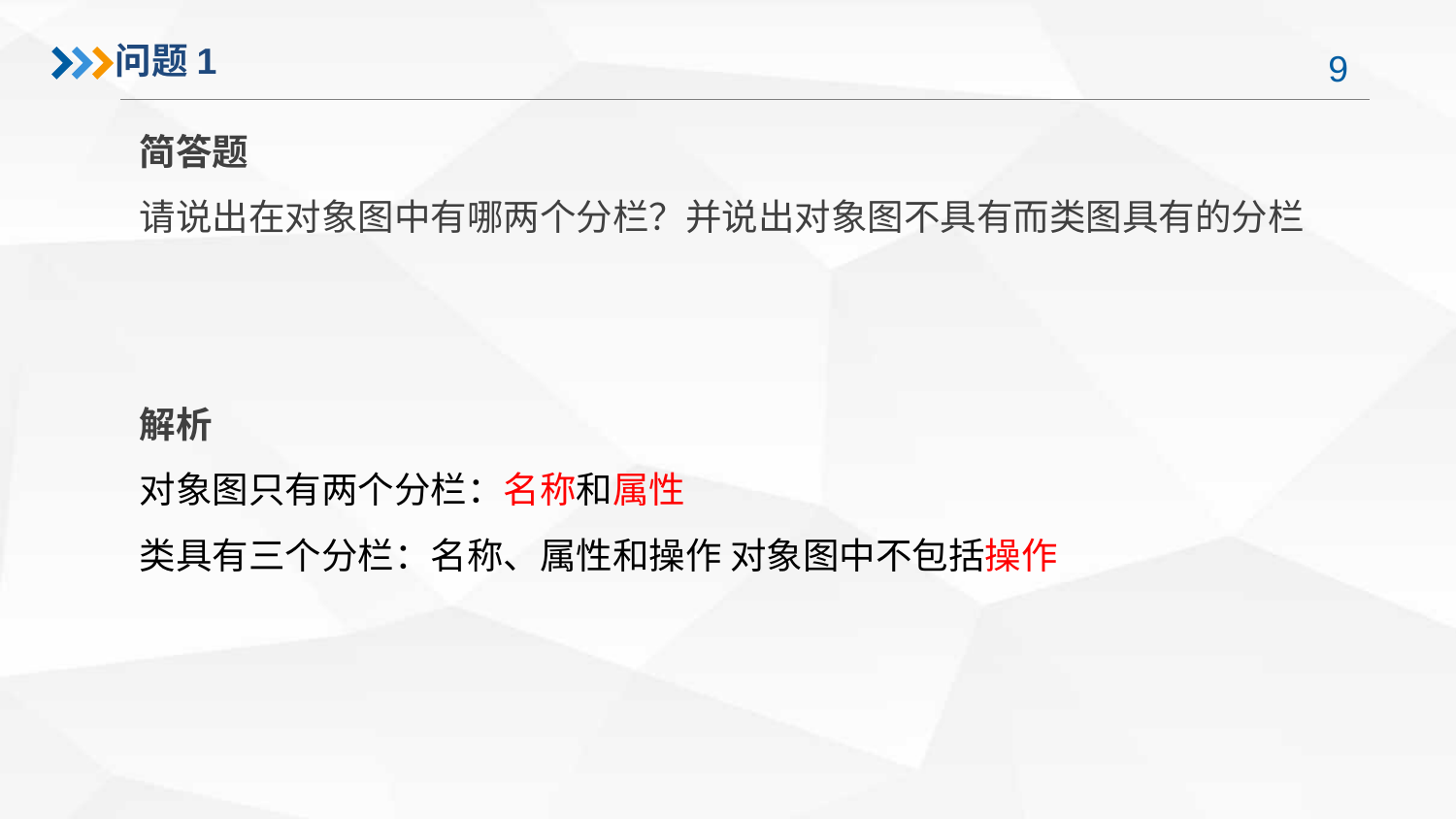

问题1

简答题
请说出在对象图中有哪两个分栏？并说出对象图不具有而类图具有的分栏
解析
对象图只有两个分栏：名称和属性
类具有三个分栏：名称、属性和操作 对象图中不包括操作